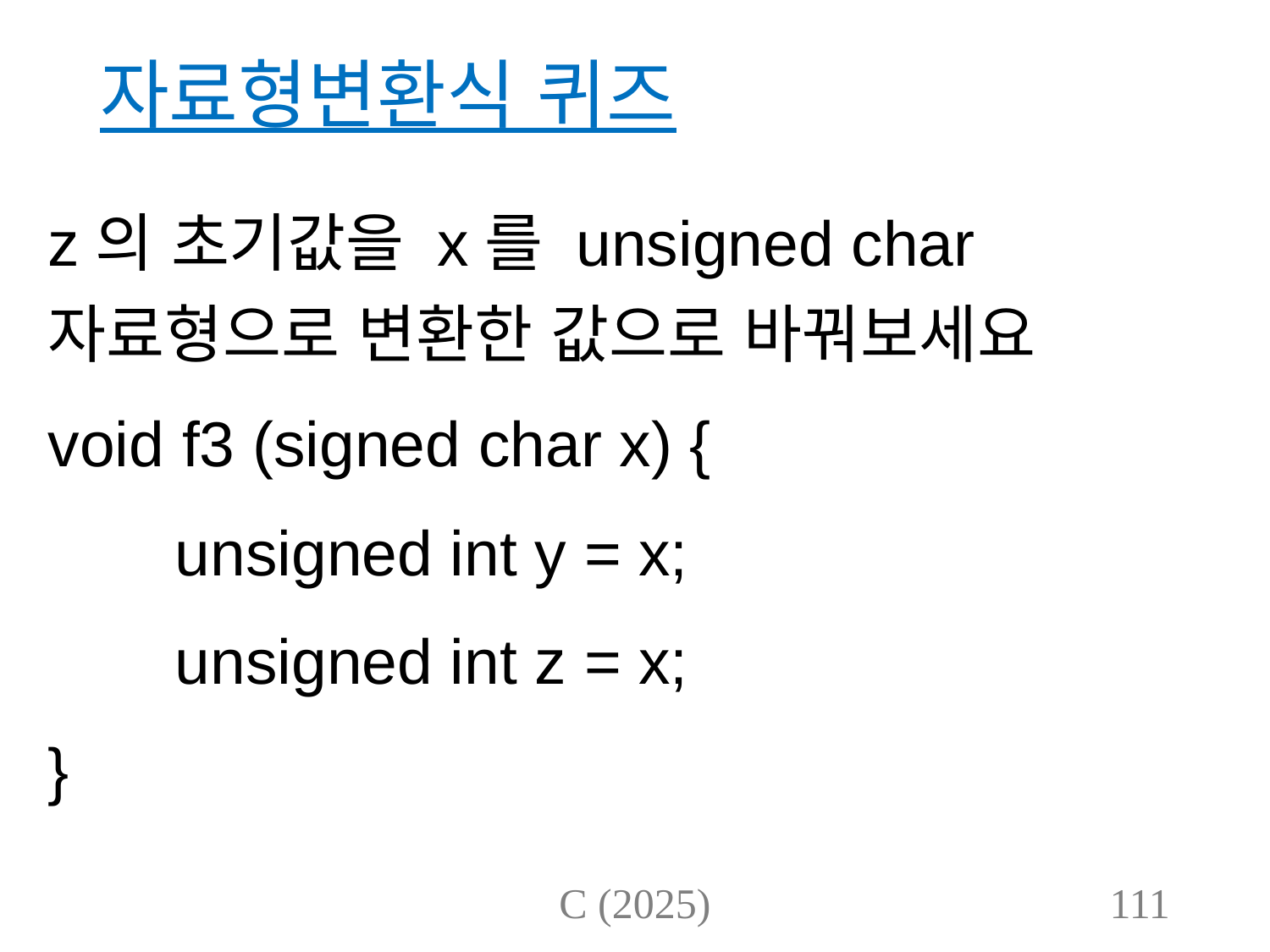

# 자료형변환식 퀴즈
z의 초기값을 x를 unsigned char 자료형으로 변환한 값으로 바꿔보세요
void f3 (signed char x) {
	unsigned int y = x;
	unsigned int z = x;
}
C (2025)
111